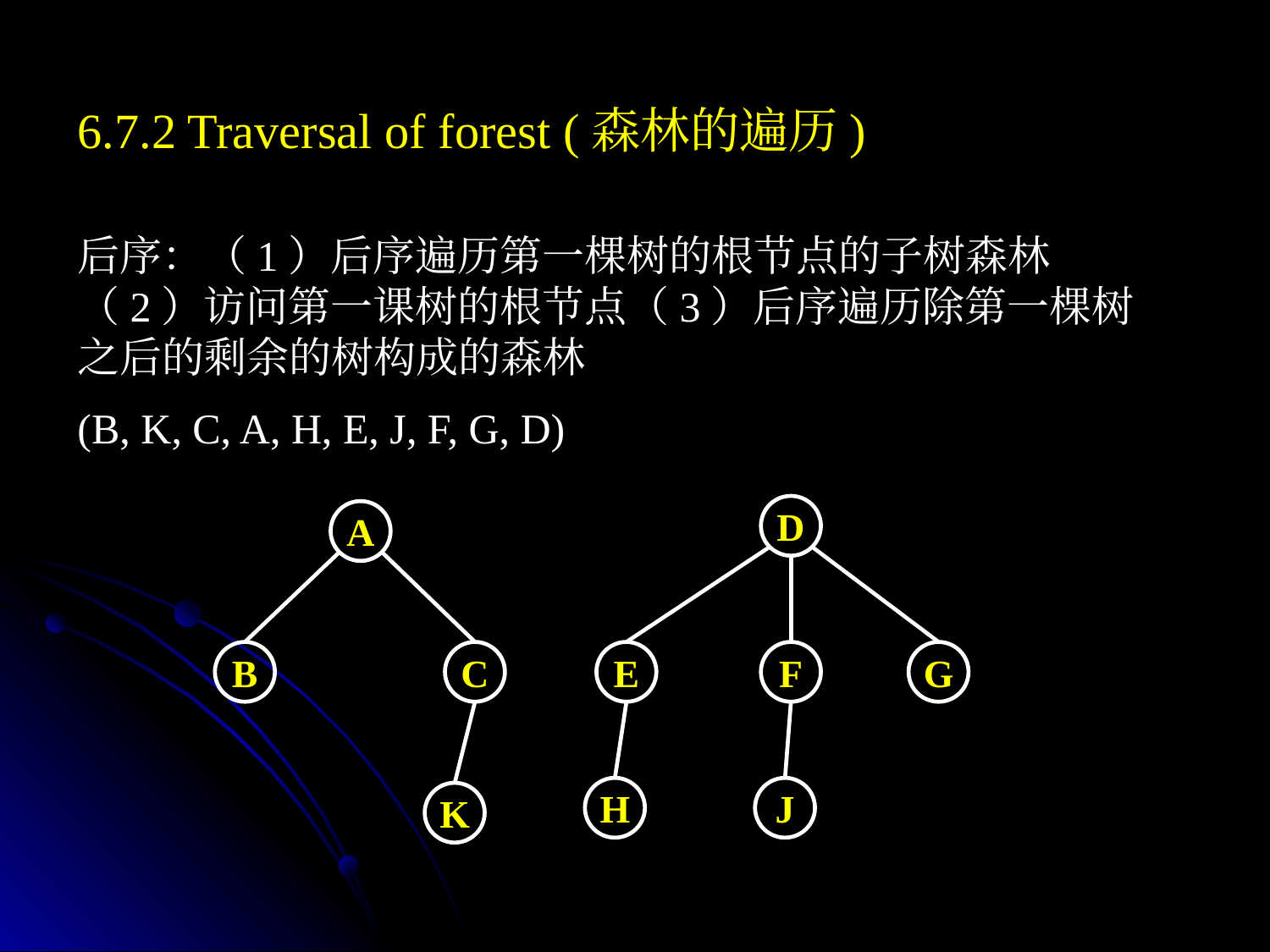

6.7.2 Traversal of forest (森林的遍历)
后序：（1）后序遍历第一棵树的根节点的子树森林（2）访问第一课树的根节点（3）后序遍历除第一棵树之后的剩余的树构成的森林
(B, K, C, A, H, E, J, F, G, D)
D
A
B
C
E
F
G
H
J
K